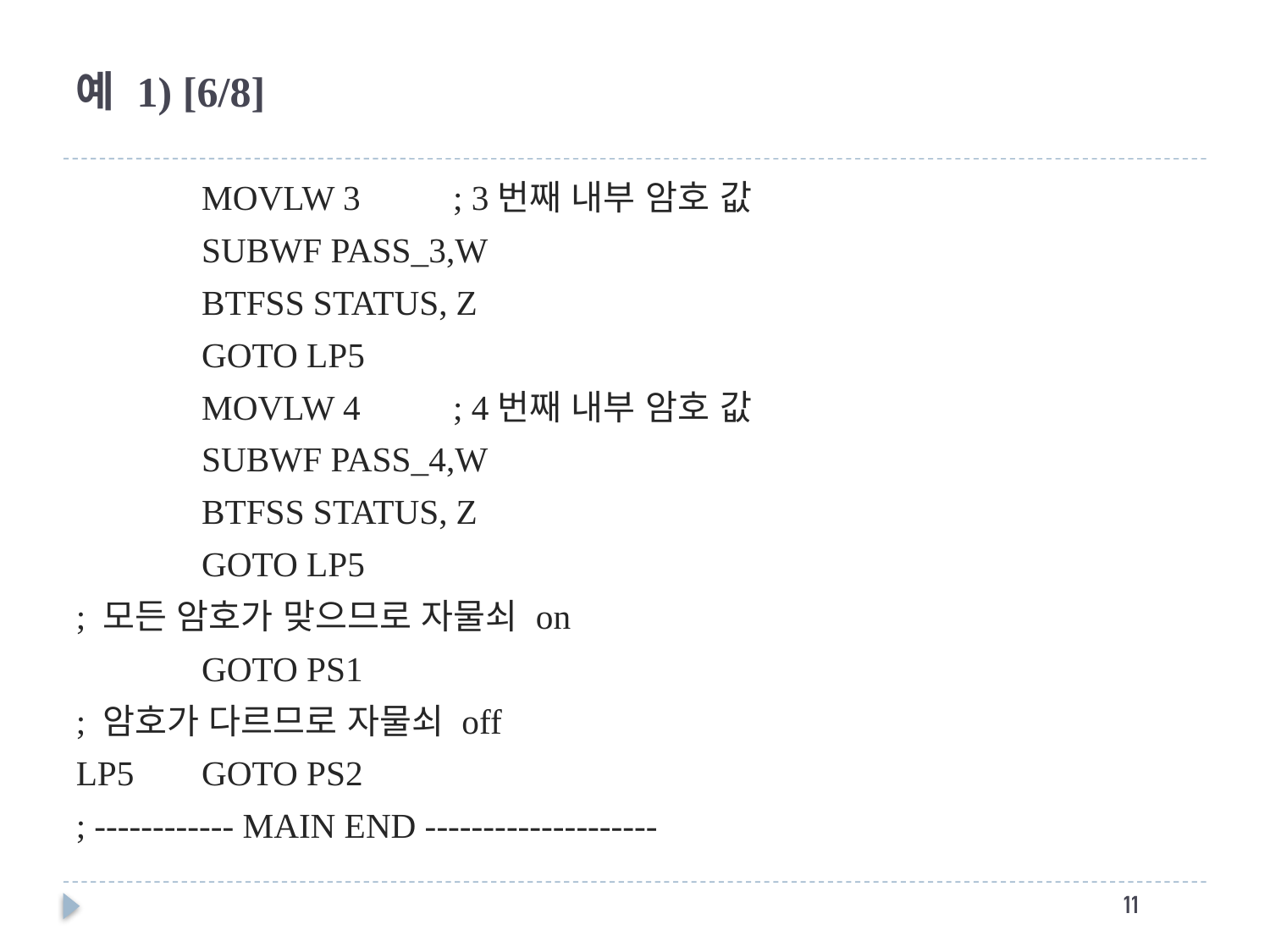

# 예 1) [6/8]
	MOVLW 3 		; 3번째 내부 암호 값
	SUBWF PASS_3,W
	BTFSS STATUS, Z
	GOTO LP5
	MOVLW 4 		; 4번째 내부 암호 값
	SUBWF PASS_4,W
	BTFSS STATUS, Z
	GOTO LP5
; 모든 암호가 맞으므로 자물쇠 on
	GOTO PS1
; 암호가 다르므로 자물쇠 off
LP5 	GOTO PS2
; ------------ MAIN END --------------------
11